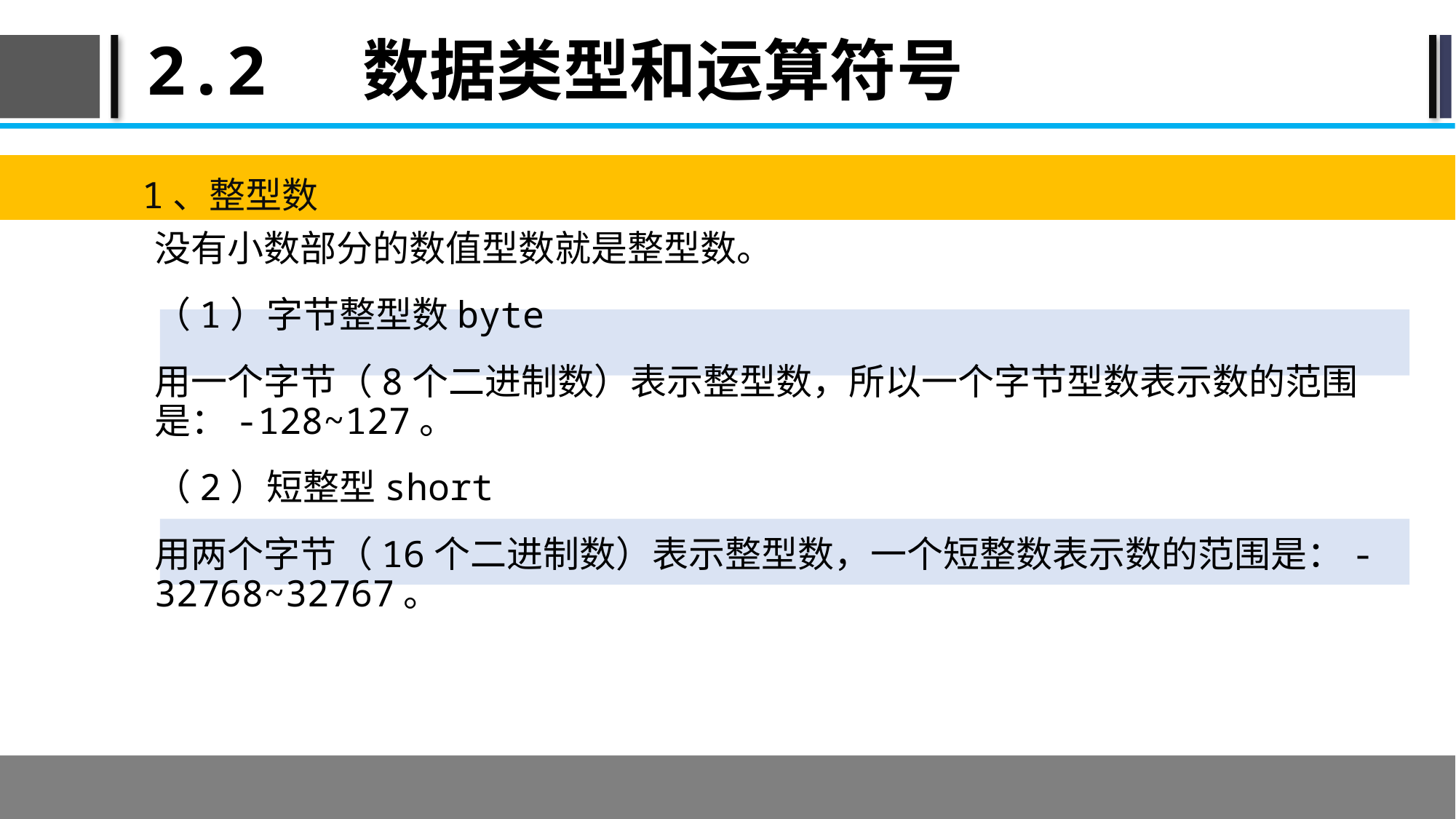

# 2.2  数据类型和运算符号

1、整型数
没有小数部分的数值型数就是整型数。
（1）字节整型数byte
用一个字节（8个二进制数）表示整型数，所以一个字节型数表示数的范围是：-128~127。
（2）短整型short
用两个字节（16个二进制数）表示整型数，一个短整数表示数的范围是：-32768~32767。